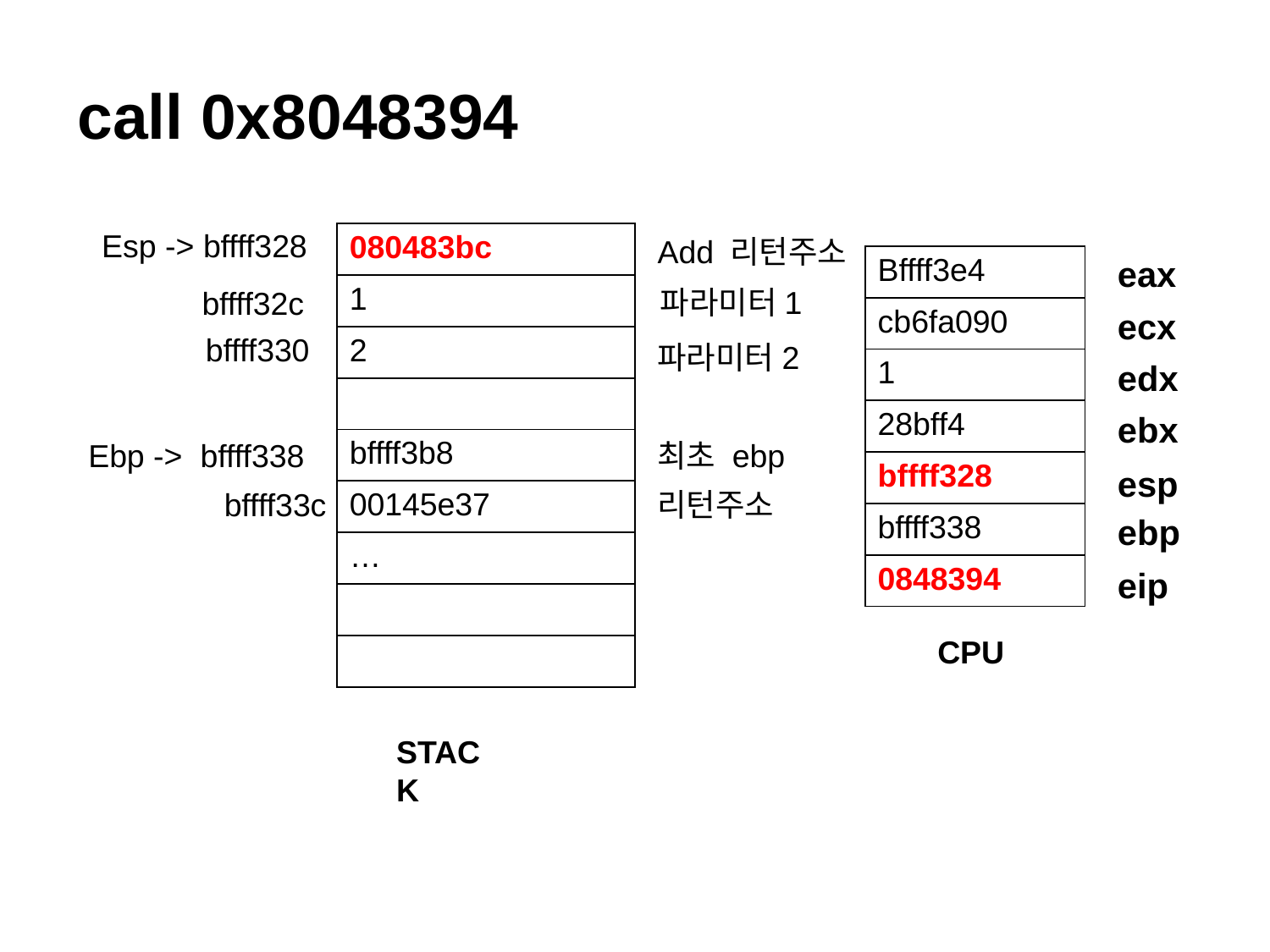

call 0x8048394
Esp -> bffff328
| 080483bc |
| --- |
| 1 |
| 2 |
|  |
| bffff3b8 |
| 00145e37 |
| … |
|  |
|  |
Add 리턴주소
| Bffff3e4 |
| --- |
| cb6fa090 |
| 1 |
| 28bff4 |
| bffff328 |
| bffff338 |
| 0848394 |
eax
파라미터1
bffff32c
ecx
bffff330
파라미터2
edx
ebx
최초 ebp
Ebp ->  bffff338
esp
bffff33c
리턴주소
ebp
eip
CPU
STACK